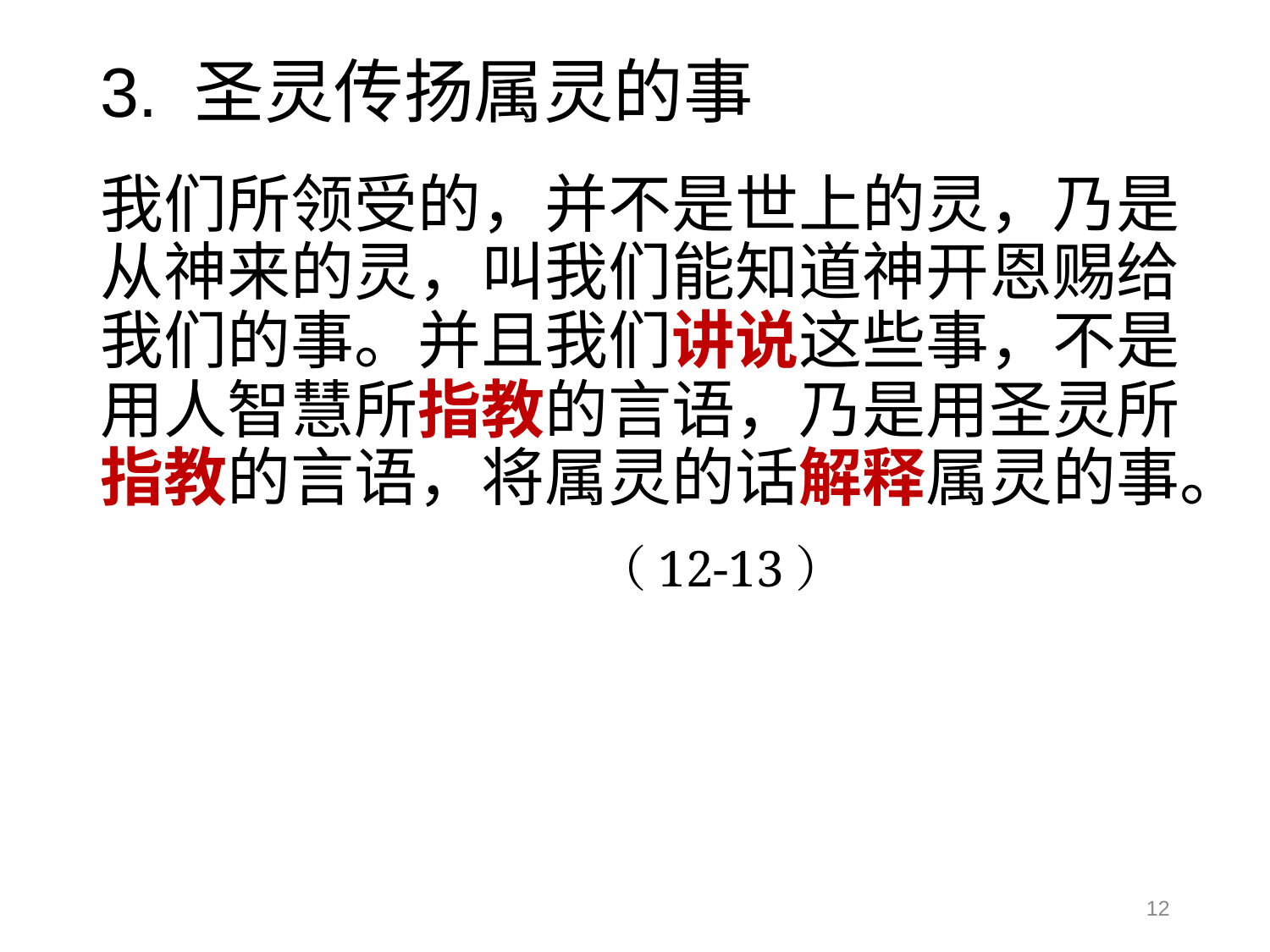

# 3. 圣灵传扬属灵的事
我们所领受的，并不是世上的灵，乃是从神来的灵，叫我们能知道神开恩赐给我们的事。并且我们讲说这些事，不是用人智慧所指教的言语，乃是用圣灵所指教的言语，将属灵的话解释属灵的事。
                                  （12-13）
12